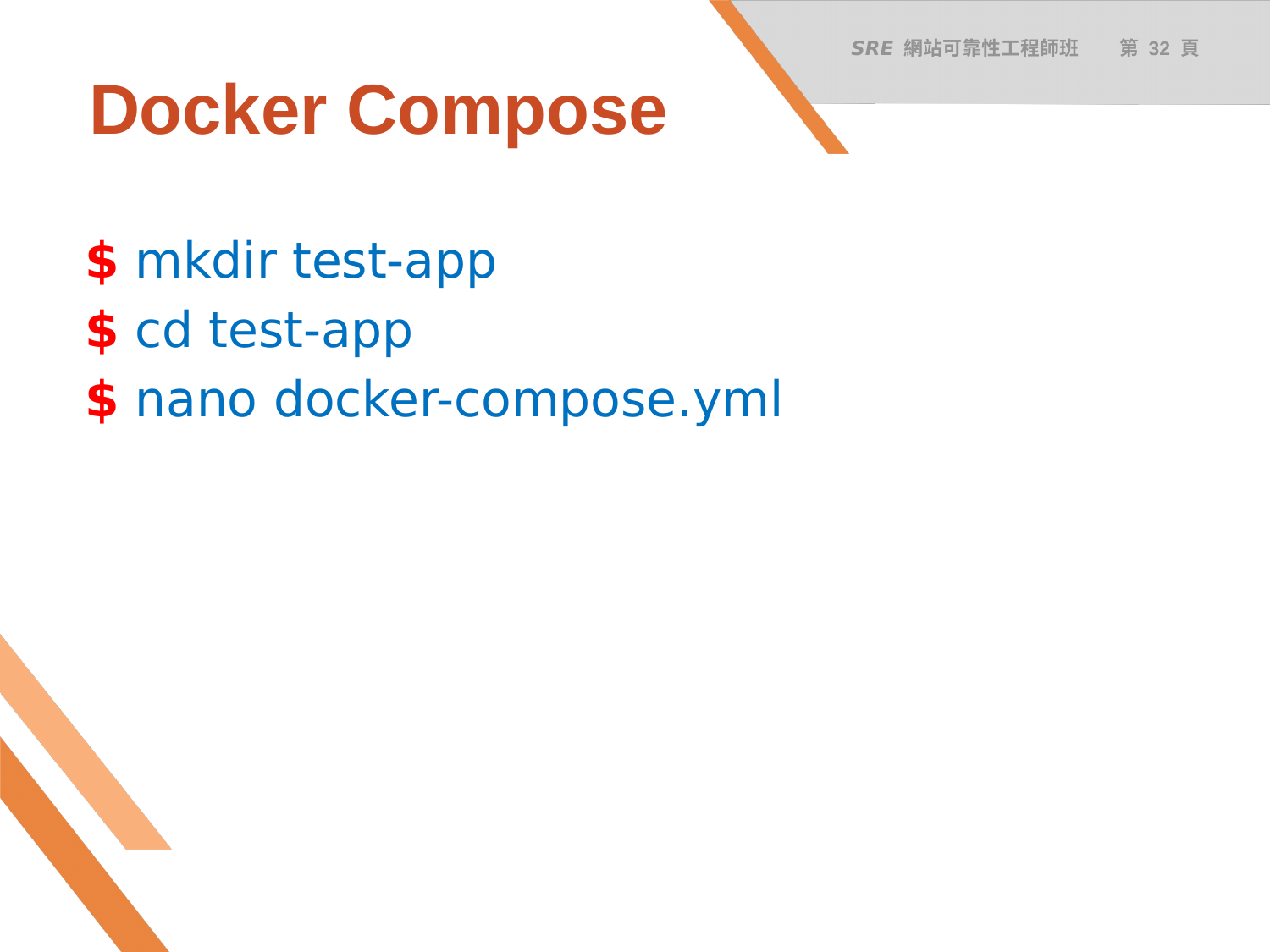

SRE 網站可靠性工程師班
第 32 頁
# Docker Compose
$ mkdir test-app
$ cd test-app
$ nano docker-compose.yml